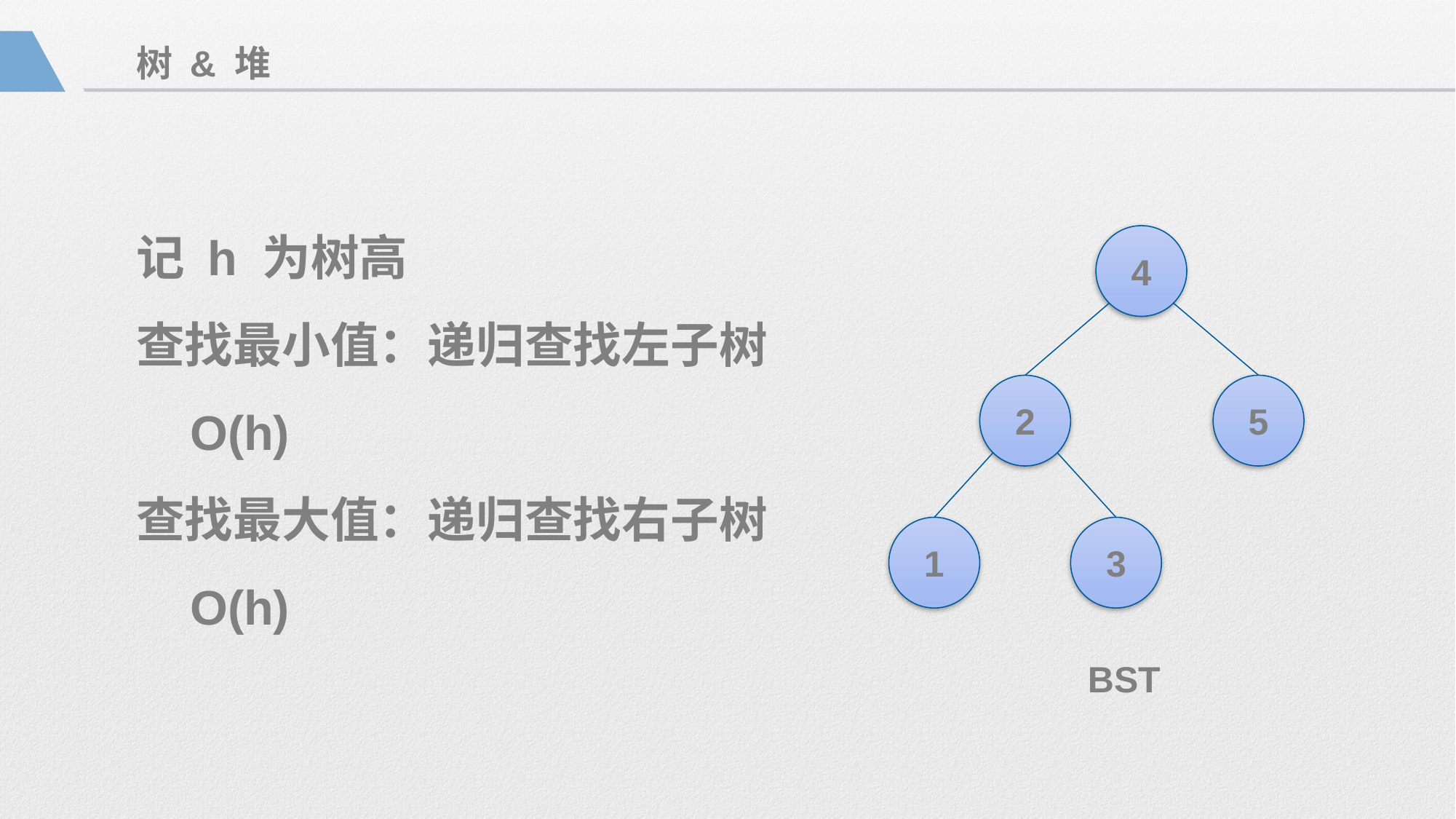

树 & 堆
记 h 为树高
查找最小值：递归查找左子树
    O(h)
查找最大值：递归查找右子树
    O(h)
4
2
5
1
3
BST